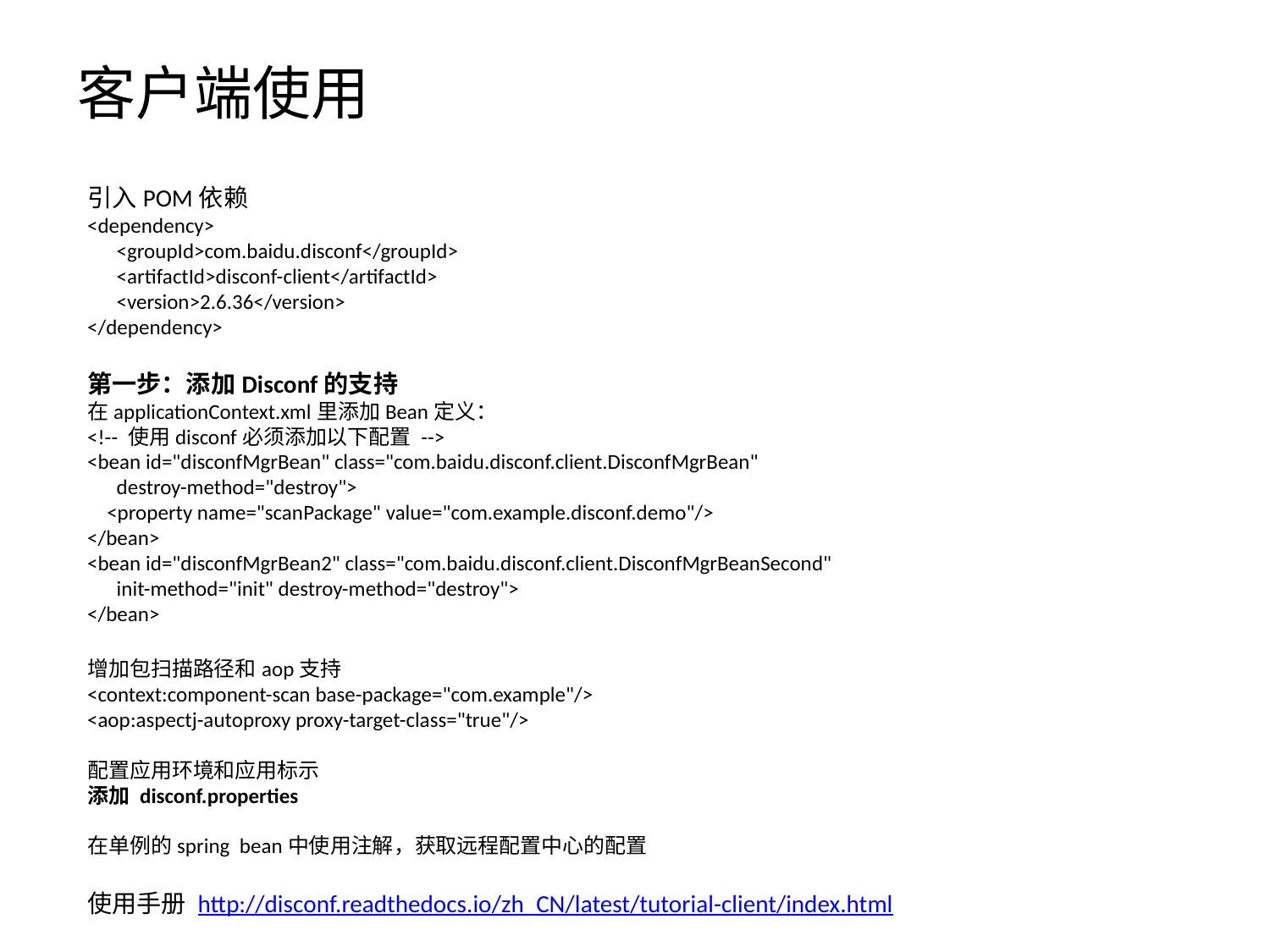

# 客户端使用
引入POM依赖
<dependency>
      <groupId>com.baidu.disconf</groupId>
      <artifactId>disconf-client</artifactId>
      <version>2.6.36</version>
</dependency>

第一步：添加Disconf的支持
在applicationContext.xml里添加Bean定义：
<!-- 使用disconf必须添加以下配置 -->
<bean id="disconfMgrBean" class="com.baidu.disconf.client.DisconfMgrBean"
      destroy-method="destroy">
    <property name="scanPackage" value="com.example.disconf.demo"/>
</bean>
<bean id="disconfMgrBean2" class="com.baidu.disconf.client.DisconfMgrBeanSecond"
      init-method="init" destroy-method="destroy">
</bean>

增加包扫描路径和aop支持
<context:component-scan base-package="com.example"/>
<aop:aspectj-autoproxy proxy-target-class="true"/>

配置应用环境和应用标示
添加 disconf.properties

在单例的spring  bean中使用注解，获取远程配置中心的配置

使用手册 http://disconf.readthedocs.io/zh_CN/latest/tutorial-client/index.html